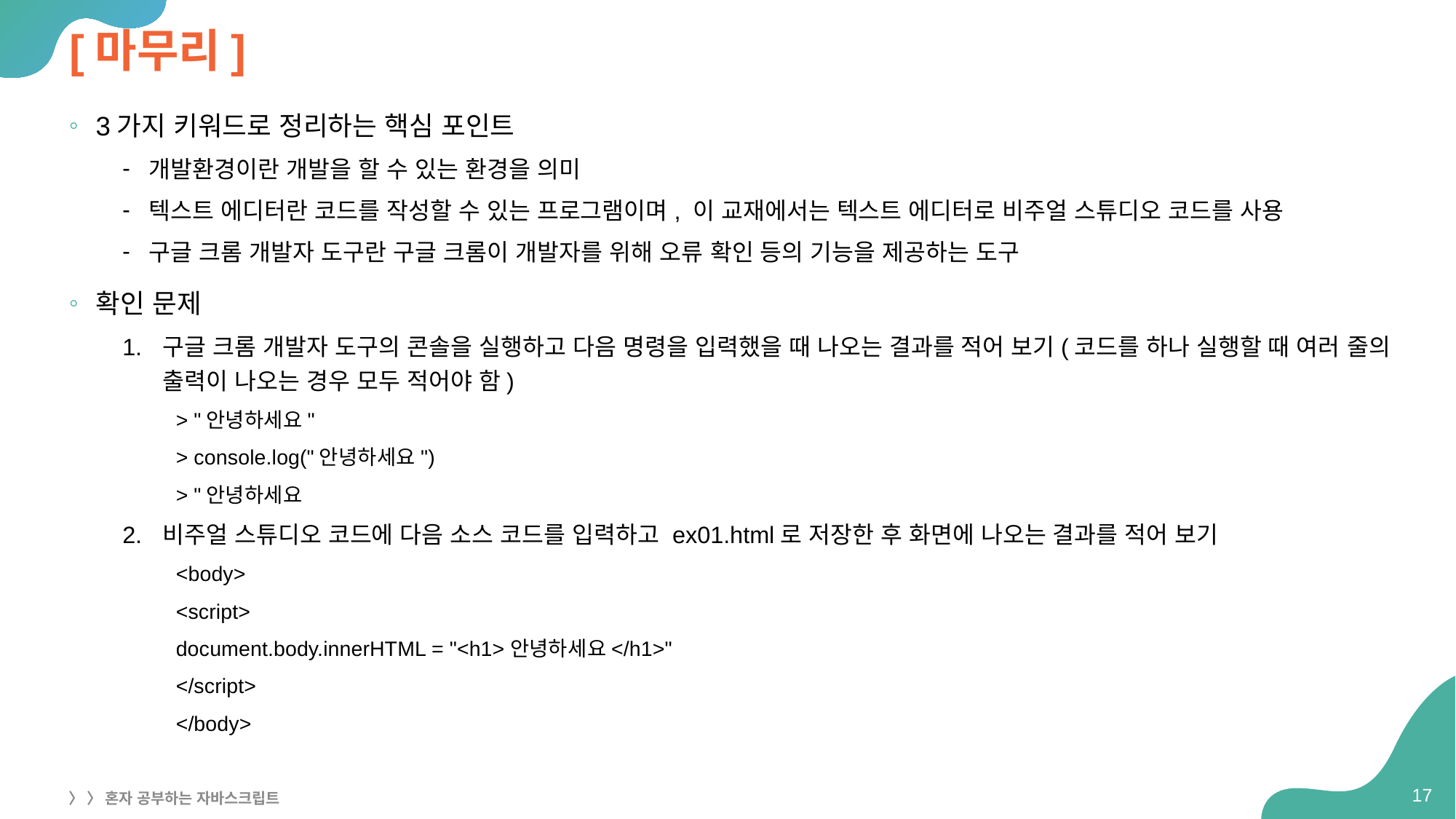

# [마무리]
3가지 키워드로 정리하는 핵심 포인트
개발환경이란 개발을 할 수 있는 환경을 의미
텍스트 에디터란 코드를 작성할 수 있는 프로그램이며, 이 교재에서는 텍스트 에디터로 비주얼 스튜디오 코드를 사용
구글 크롬 개발자 도구란 구글 크롬이 개발자를 위해 오류 확인 등의 기능을 제공하는 도구
확인 문제
구글 크롬 개발자 도구의 콘솔을 실행하고 다음 명령을 입력했을 때 나오는 결과를 적어 보기(코드를 하나 실행할 때 여러 줄의 출력이 나오는 경우 모두 적어야 함)
> "안녕하세요"
> console.log("안녕하세요")
> "안녕하세요
비주얼 스튜디오 코드에 다음 소스 코드를 입력하고 ex01.html로 저장한 후 화면에 나오는 결과를 적어 보기
<body>
<script>
document.body.innerHTML = "<h1>안녕하세요</h1>"
</script>
</body>
17
〉 〉 혼자 공부하는 자바스크립트